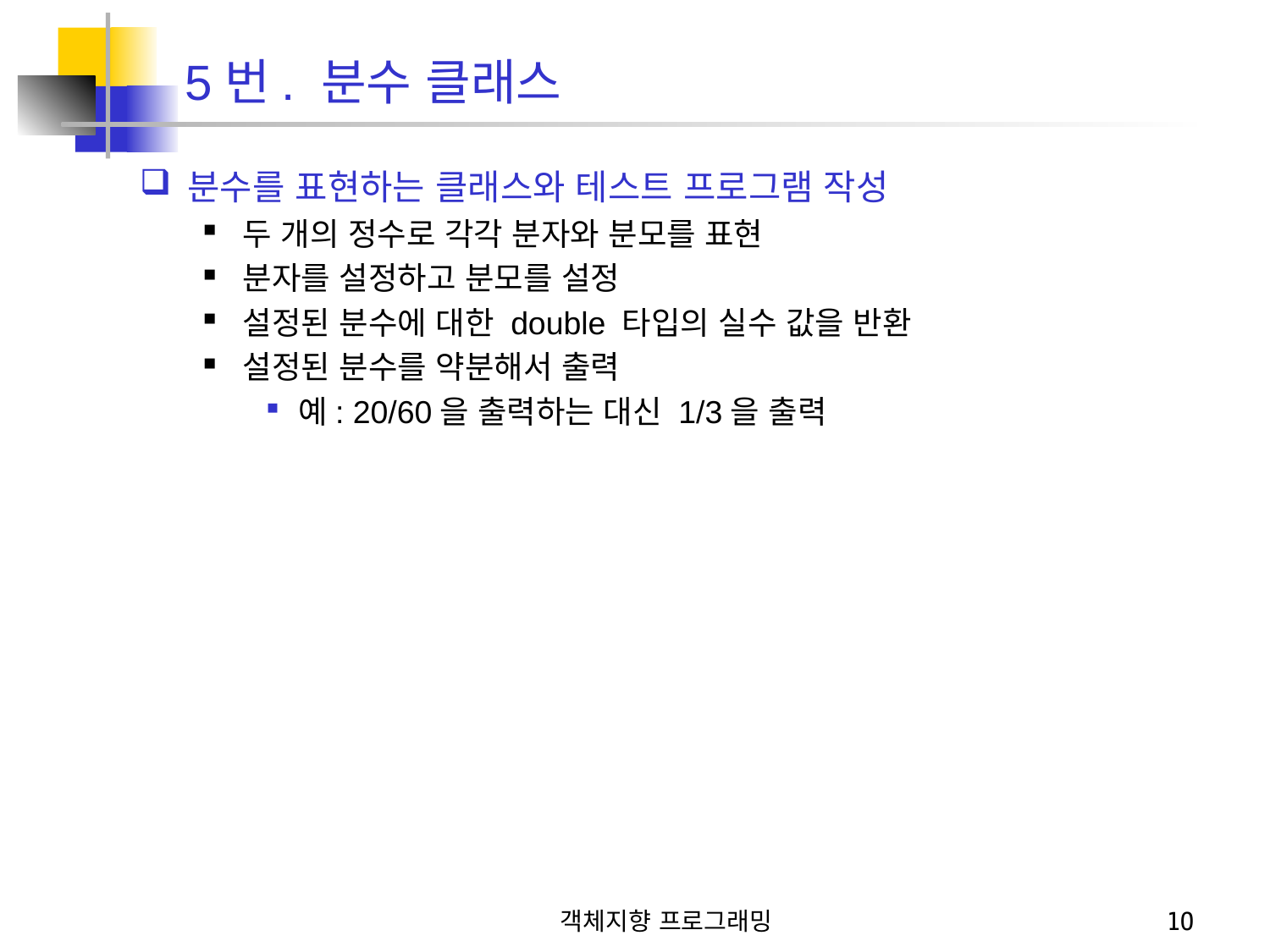

5번. 분수 클래스
분수를 표현하는 클래스와 테스트 프로그램 작성
두 개의 정수로 각각 분자와 분모를 표현
분자를 설정하고 분모를 설정
설정된 분수에 대한 double 타입의 실수 값을 반환
설정된 분수를 약분해서 출력
예: 20/60을 출력하는 대신 1/3을 출력
객체지향 프로그래밍
10